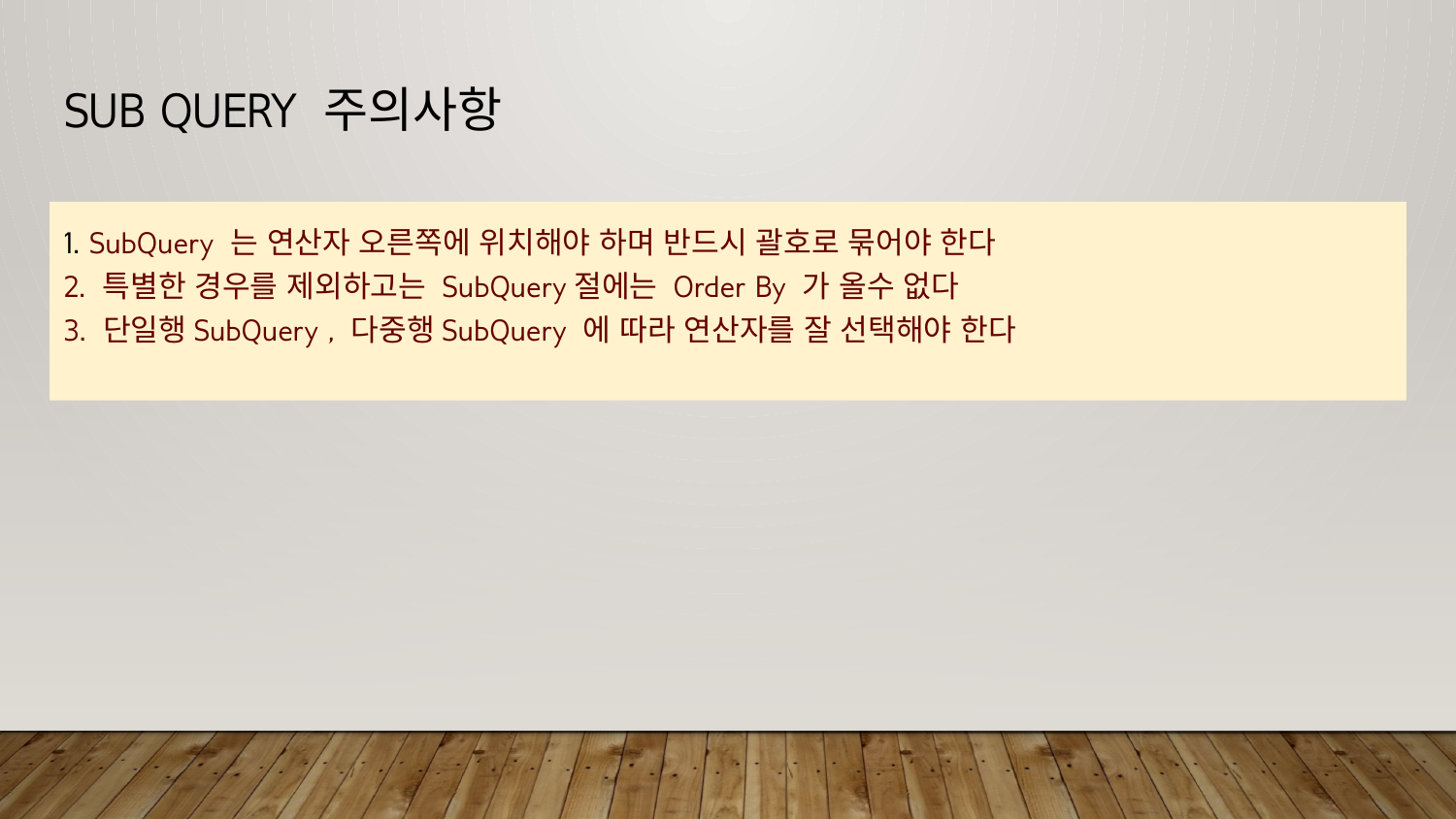

# Sub Query 주의사항
1. SubQuery 는 연산자 오른쪽에 위치해야 하며 반드시 괄호로 묶어야 한다
2. 특별한 경우를 제외하고는 SubQuery절에는 Order By 가 올수 없다
3. 단일행SubQuery , 다중행SubQuery 에 따라 연산자를 잘 선택해야 한다